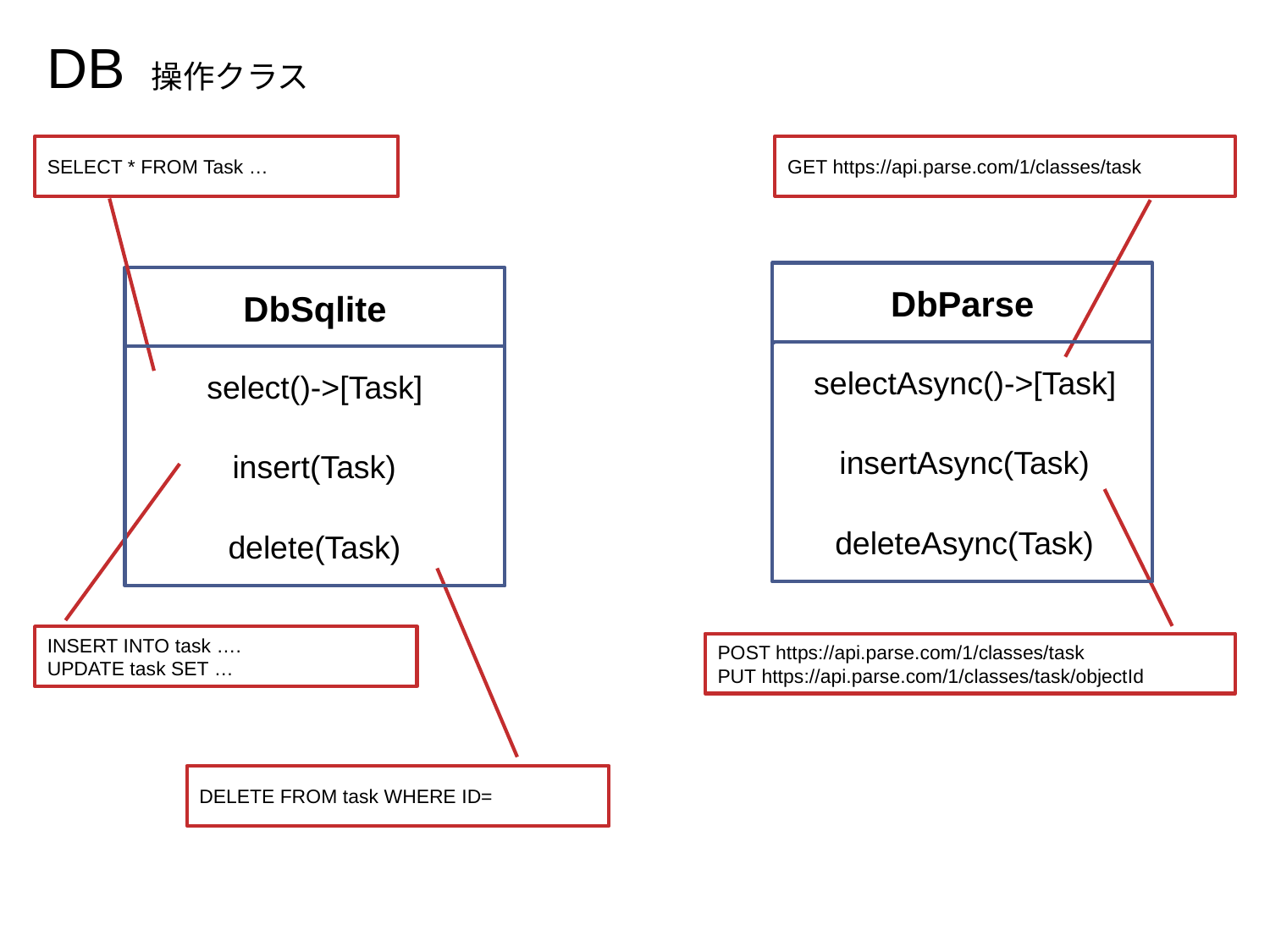

DB  操作クラス
SELECT * FROM Task …
GET https://api.parse.com/1/classes/task
DbParse
DbSqlite
selectAsync()->[Task]

select()->[Task]

insertAsync(Task)
insert(Task)
deleteAsync(Task)
delete(Task)
INSERT INTO task ….
UPDATE task SET …
POST https://api.parse.com/1/classes/task
PUT https://api.parse.com/1/classes/task/objectId
DELETE FROM task WHERE ID=